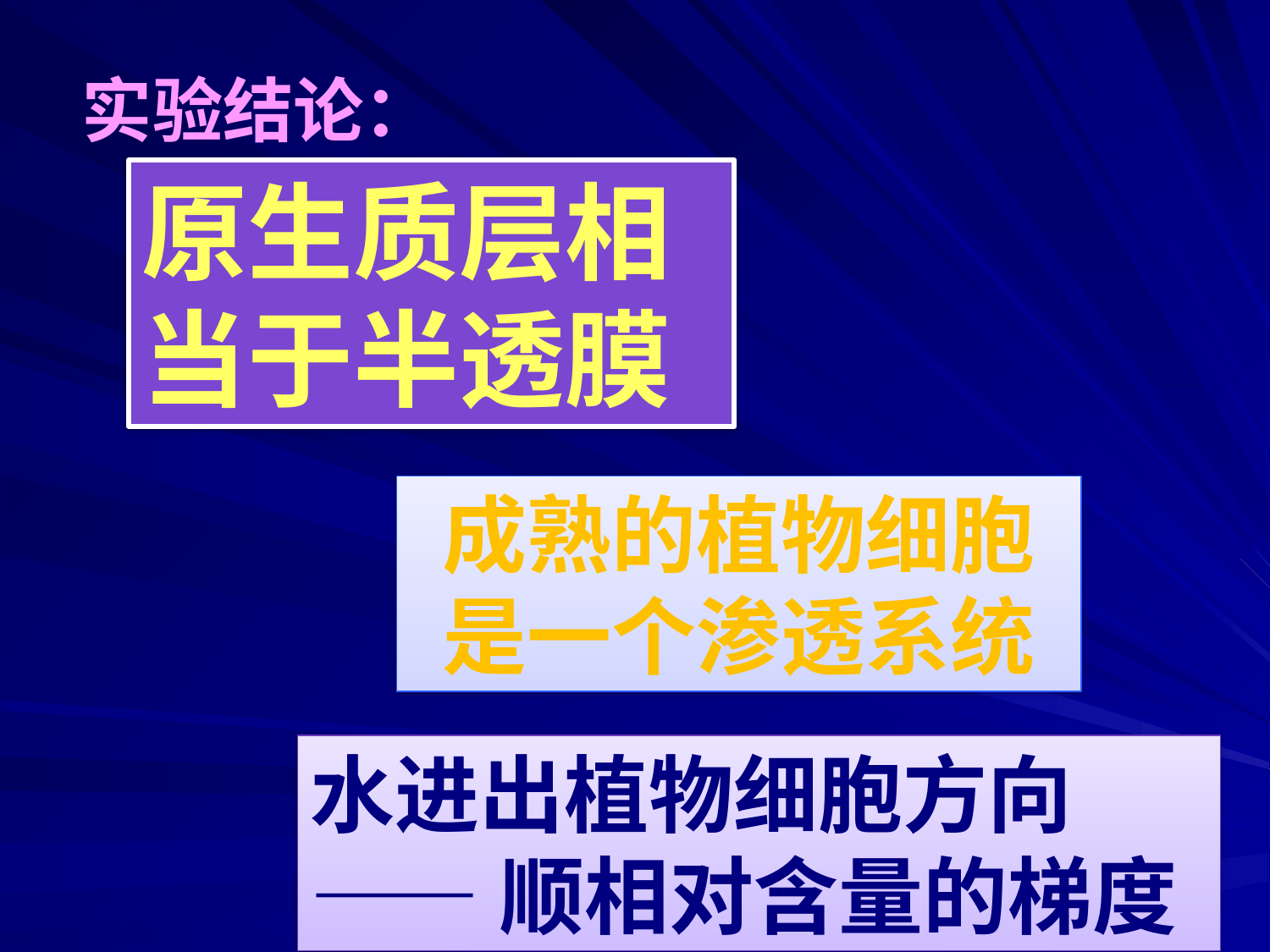

实验结论：
原生质层相当于半透膜
成熟的植物细胞是一个渗透系统
水进出植物细胞方向
——顺相对含量的梯度